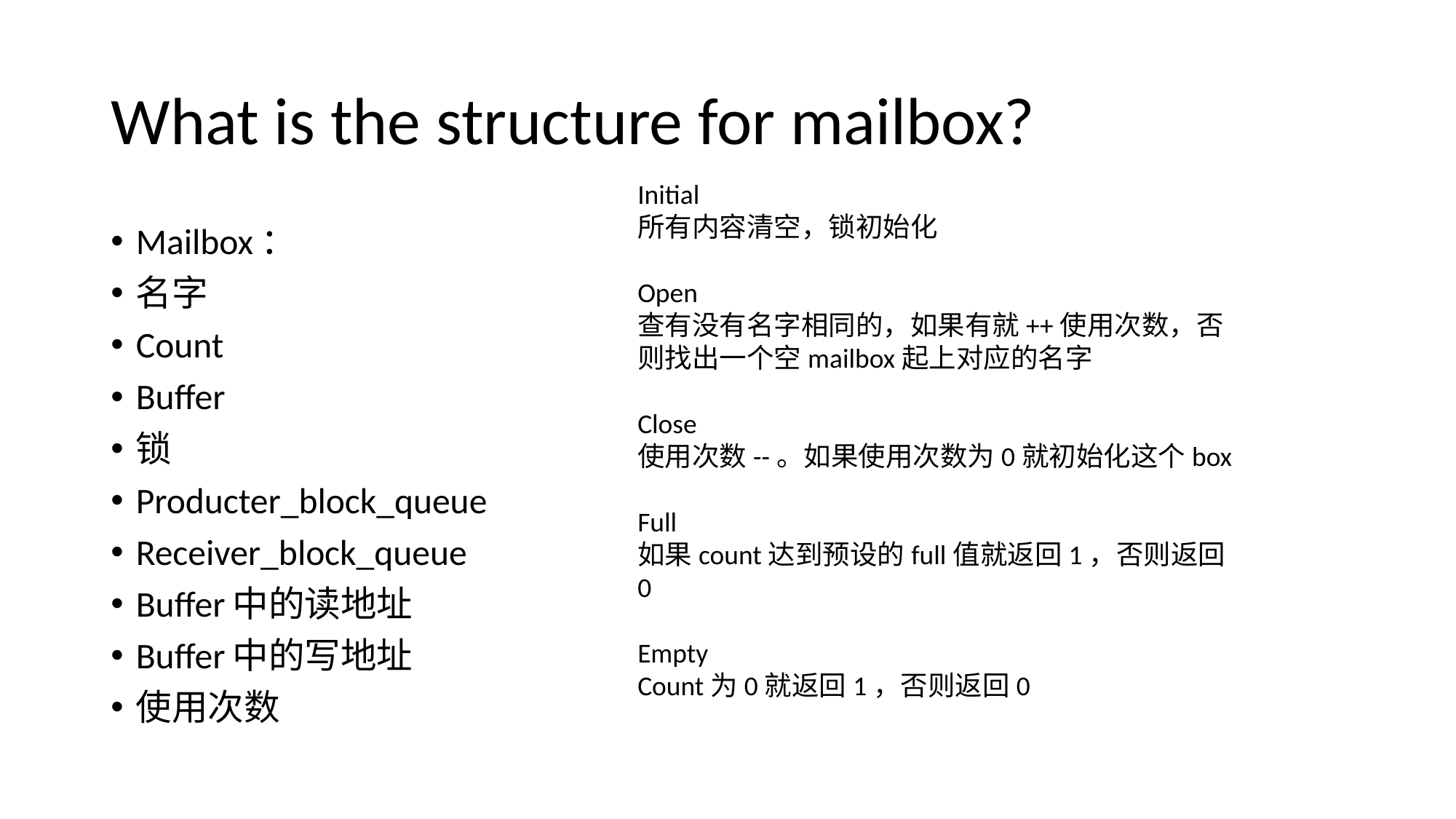

# What is the structure for mailbox?
Initial
所有内容清空，锁初始化

Open
查有没有名字相同的，如果有就++使用次数，否则找出一个空mailbox起上对应的名字

Close
使用次数--。如果使用次数为0就初始化这个box

Full
如果count达到预设的full值就返回1，否则返回0

Empty
Count为0就返回1，否则返回0

Mailbox：
名字
Count
Buffer
锁
Producter_block_queue
Receiver_block_queue
Buffer中的读地址
Buffer中的写地址
使用次数